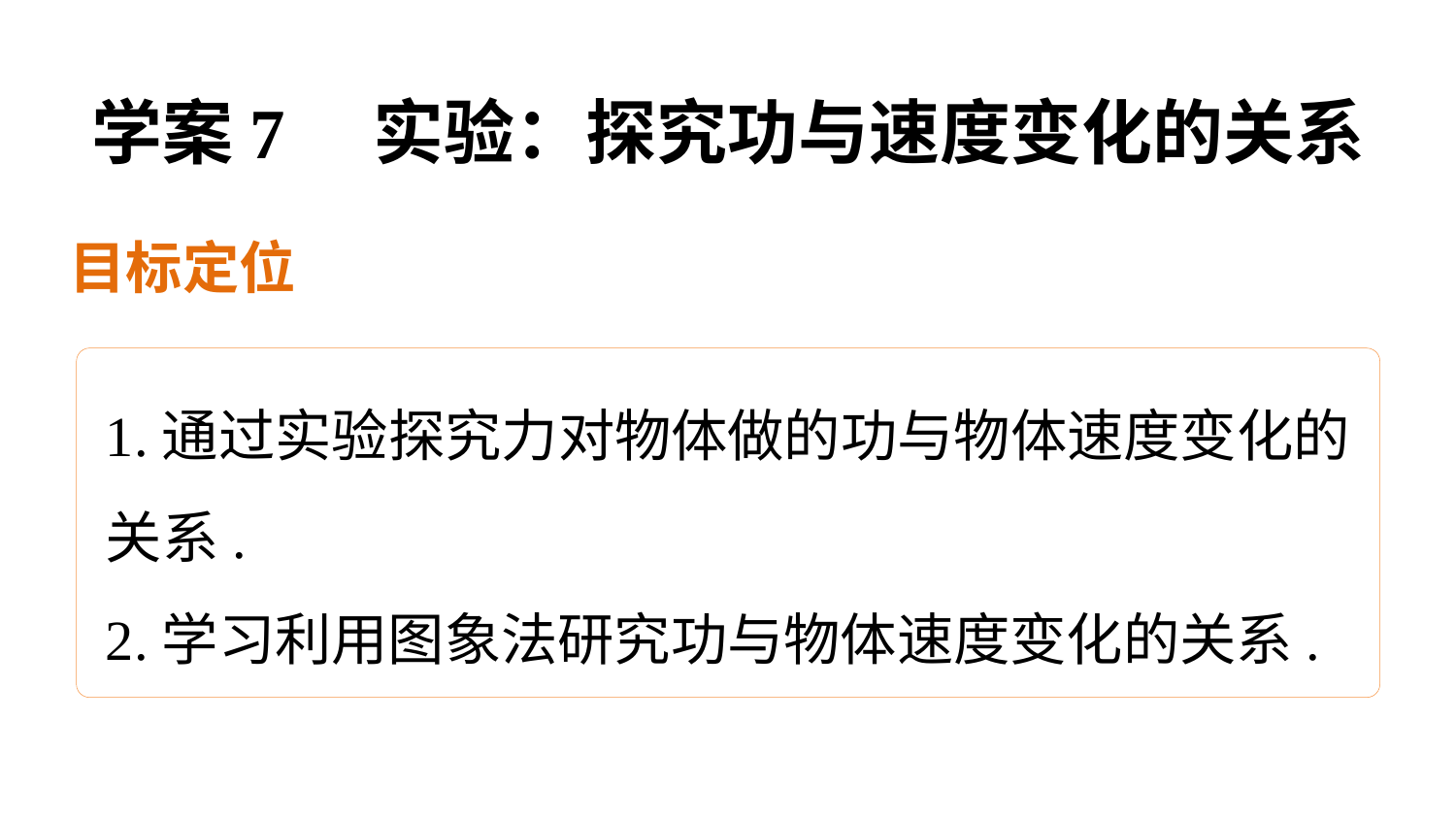

学案7　实验：探究功与速度变化的关系
目标定位

1.通过实验探究力对物体做的功与物体速度变化的关系.
2.学习利用图象法研究功与物体速度变化的关系.